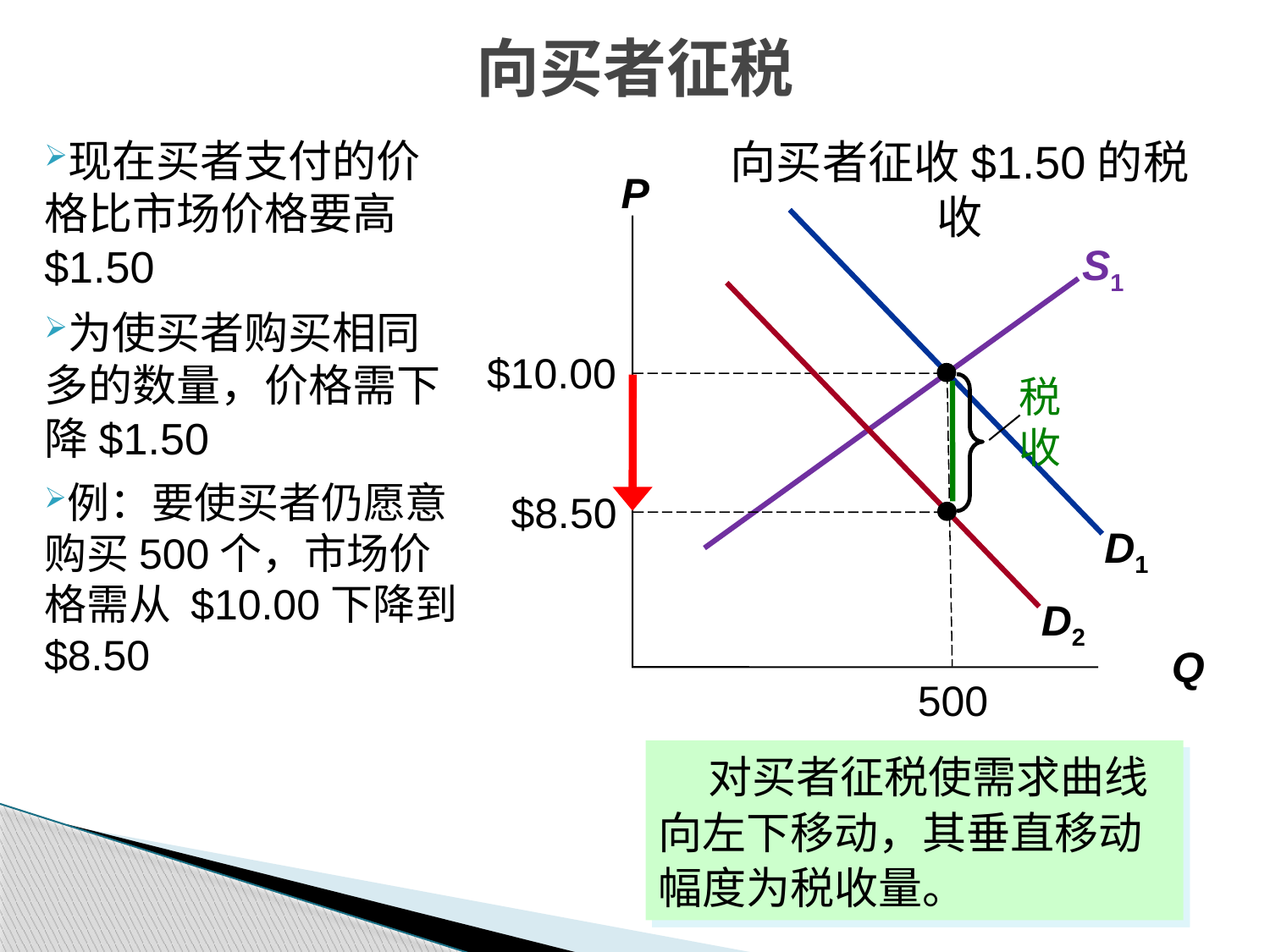

向买者征税
现在买者支付的价格比市场价格要高$1.50
为使买者购买相同多的数量，价格需下降$1.50
例：要使买者仍愿意购买500个，市场价格需从 $10.00下降到$8.50
向买者征收$1.50的税收
P

Q

D1
S1

D2
$10.00

500
税收

$8.50

    对买者征税使需求曲线向左下移动，其垂直移动幅度为税收量。